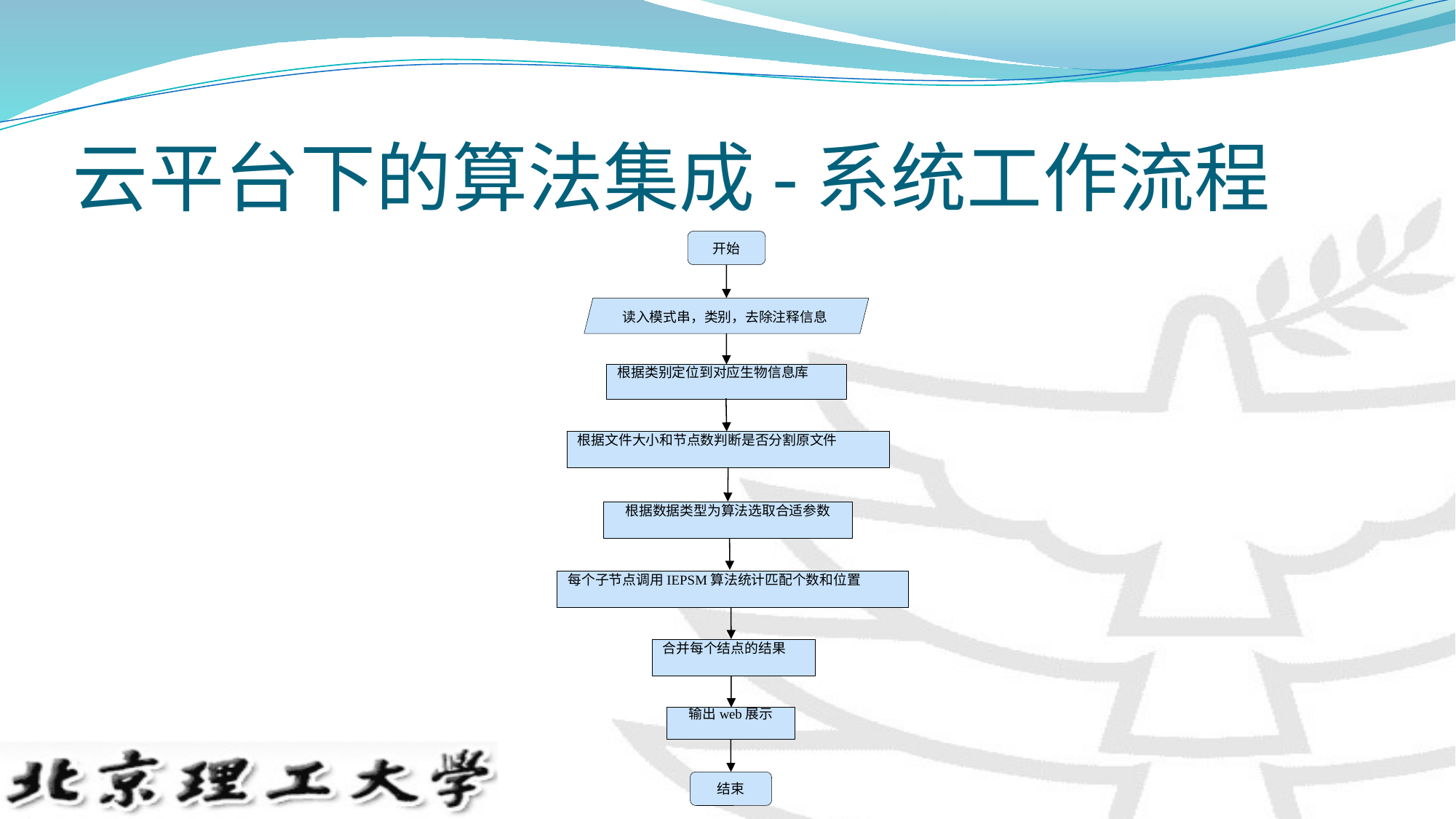

# 云平台下的算法集成-系统工作流程

开始
读入模式串，类别，去除注释信息
根据类别定位到对应生物信息库

根据文件大小和节点数判断是否分割原文件

根据数据类型为算法选取合适参数

每个子节点调用IEPSM算法统计匹配个数和位置

合并每个结点的结果

输出web展示

结束